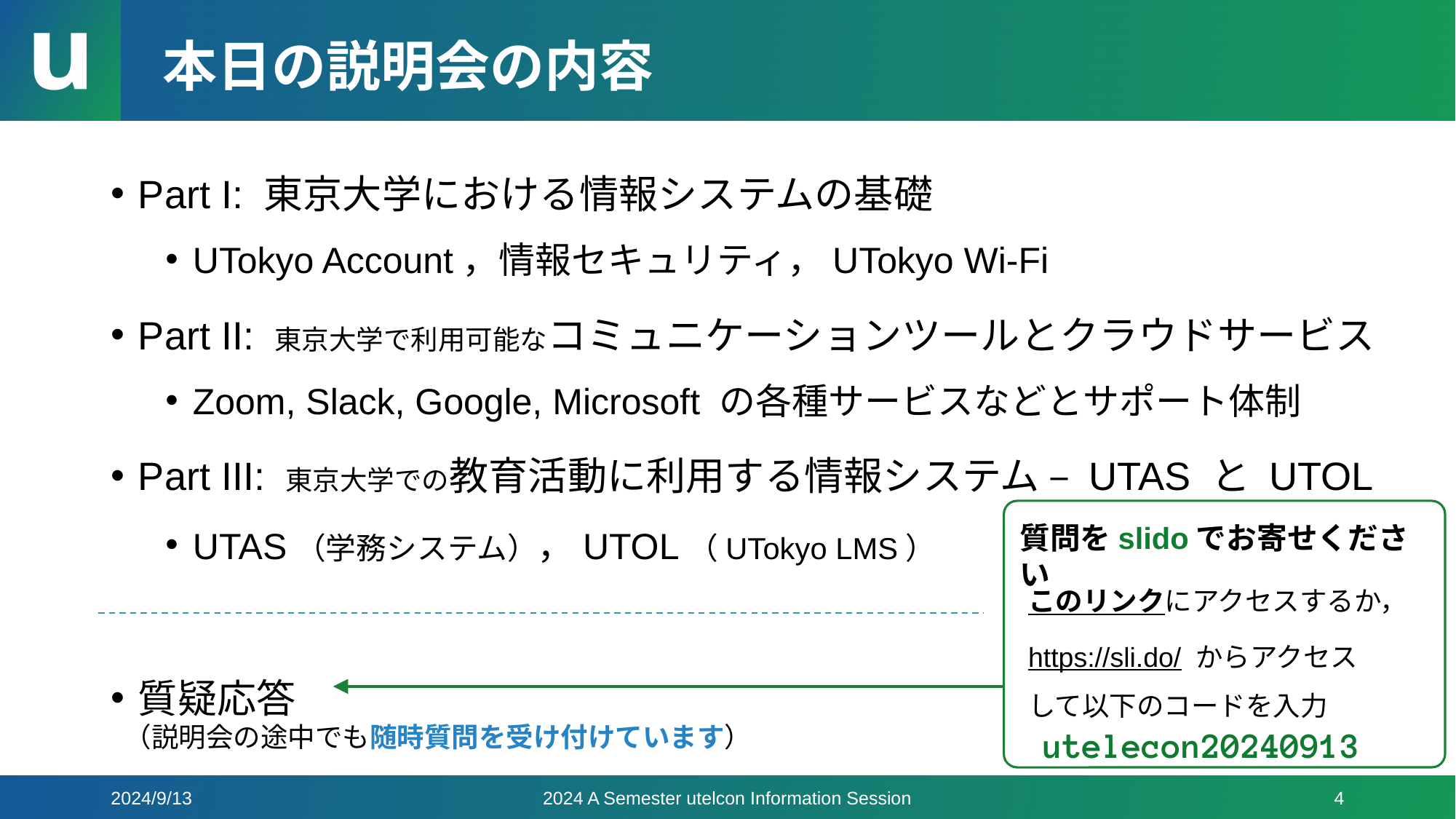

# 本日の説明会の内容
Part I: 東京大学における情報システムの基礎
UTokyo Account，情報セキュリティ，UTokyo Wi-Fi
Part II: 東京大学で利用可能なコミュニケーションツールとクラウドサービス
Zoom, Slack, Google, Microsoft の各種サービスなどとサポート体制
Part III: 東京大学での教育活動に利用する情報システム – UTAS と UTOL
UTAS（学務システム），UTOL（UTokyo LMS）

質疑応答

質問をslidoでお寄せください
このリンクにアクセスするか，
https://sli.do/ からアクセス
して以下のコードを入力
 utelecon20240913
（説明会の途中でも随時質問を受け付けています）
2024/9/13
2024 A Semester utelcon Information Session
4